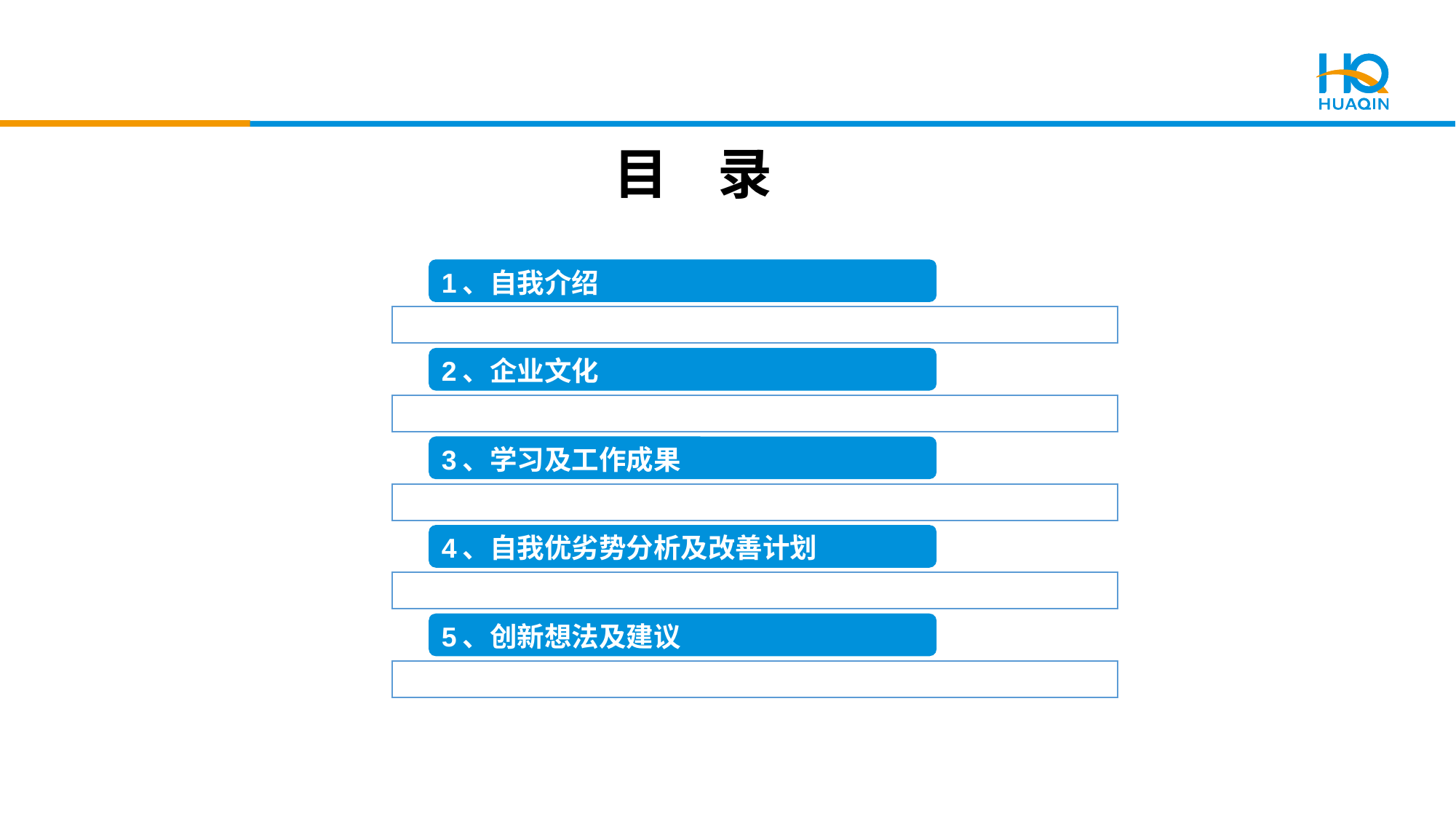

目    录
1、自我介绍
2、企业文化
3、学习及工作成果
4、自我优劣势分析及改善计划
5、创新想法及建议